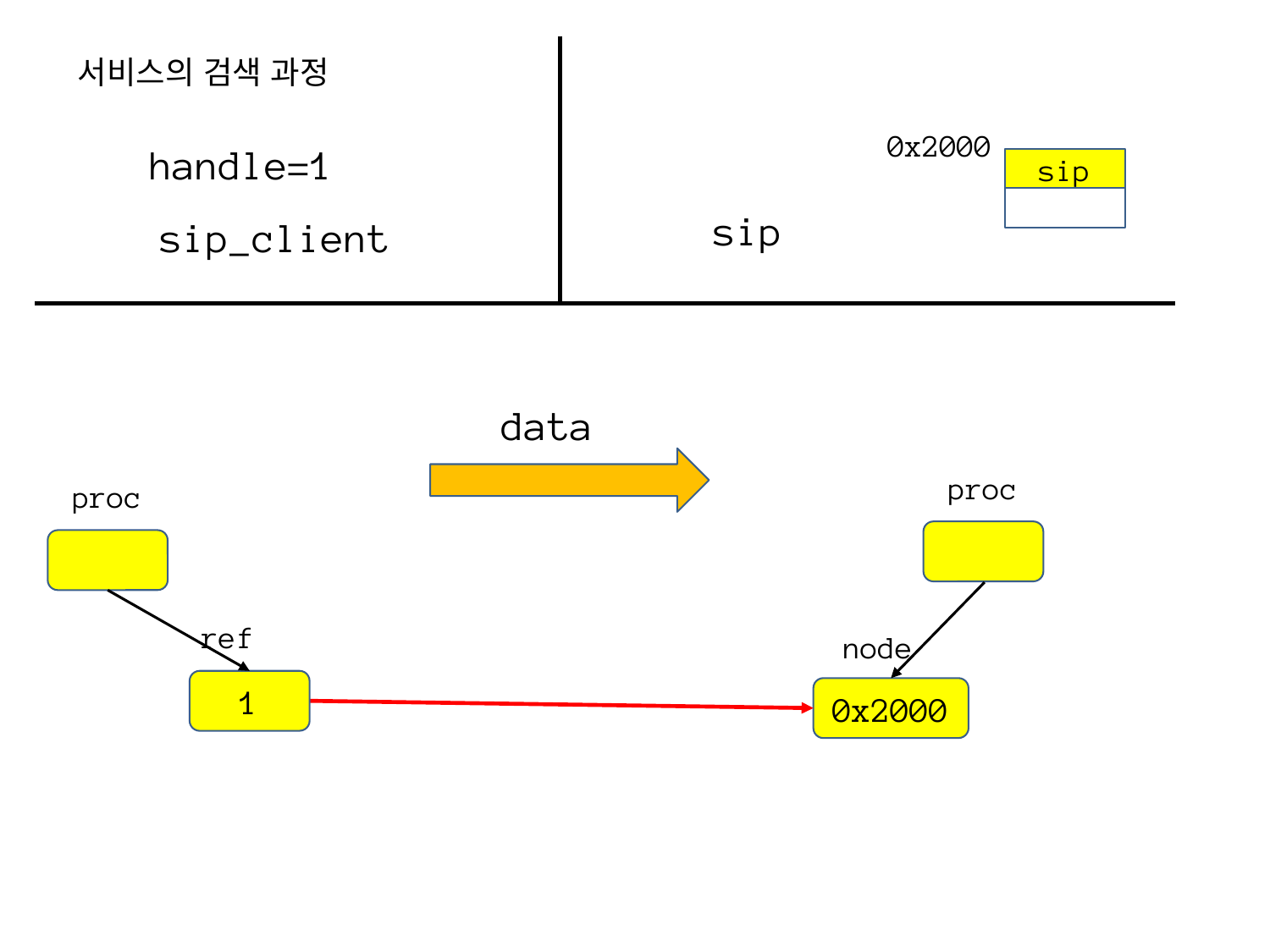

서비스의 검색 과정
0x2000
handle=1
sip

sip
sip_client
data

proc
proc

ref
node
1
0x2000